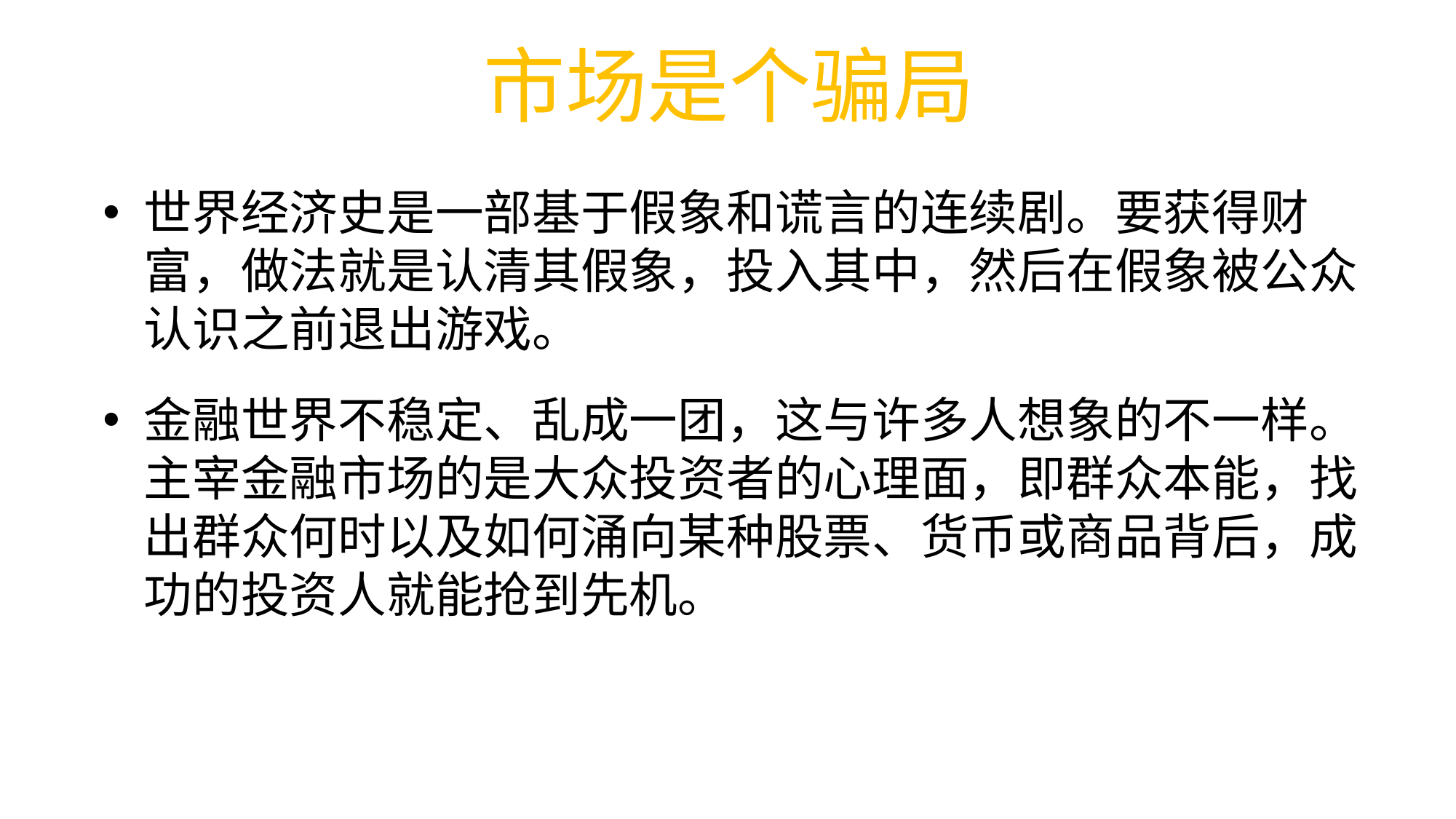

市场是个骗局
世界经济史是一部基于假象和谎言的连续剧。要获得财富，做法就是认清其假象，投入其中，然后在假象被公众认识之前退出游戏。

金融世界不稳定、乱成一团，这与许多人想象的不一样。主宰金融市场的是大众投资者的心理面，即群众本能，找出群众何时以及如何涌向某种股票、货币或商品背后，成功的投资人就能抢到先机。